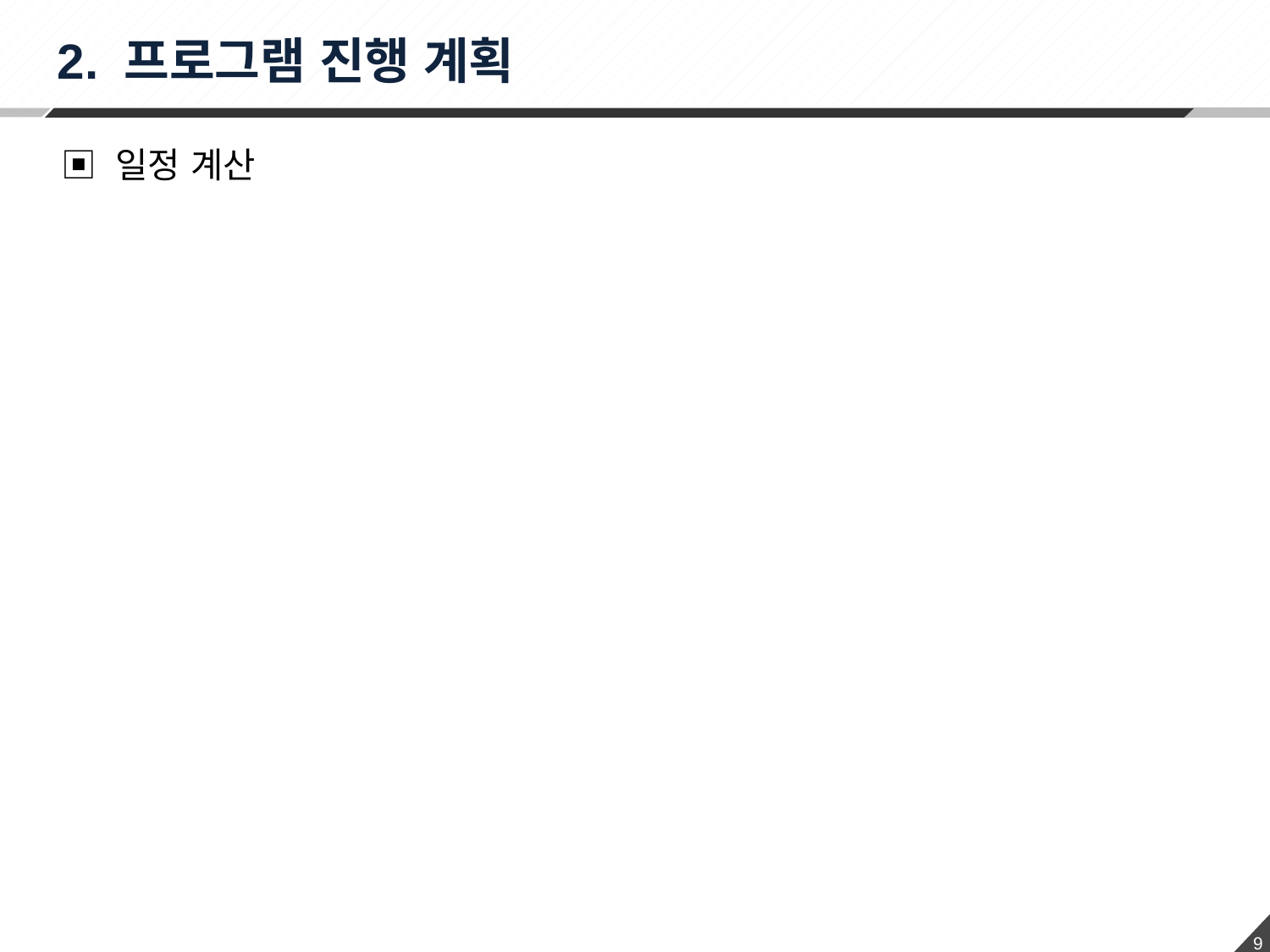

2. 프로그램 진행 계획
▣ 일정 계산